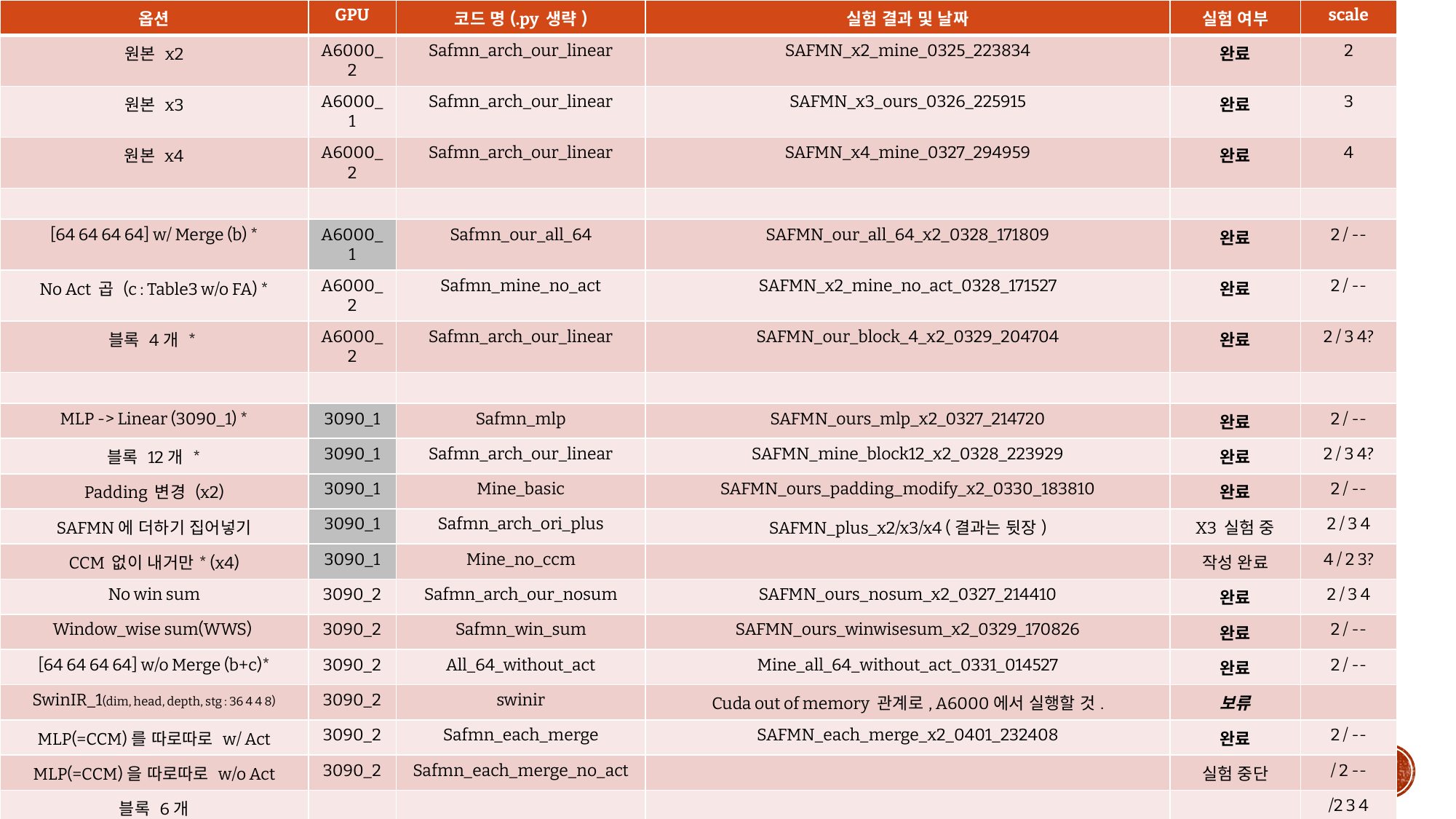

| 옵션 | GPU | 코드 명(.py 생략) | 실험 결과 및 날짜 | 실험 여부 | scale |
| --- | --- | --- | --- | --- | --- |
| 원본 x2 | A6000\_2 | Safmn\_arch\_our\_linear | SAFMN\_x2\_mine\_0325\_223834 | 완료 | 2 |
| 원본 x3 | A6000\_1 | Safmn\_arch\_our\_linear | SAFMN\_x3\_ours\_0326\_225915 | 완료 | 3 |
| 원본 x4 | A6000\_2 | Safmn\_arch\_our\_linear | SAFMN\_x4\_mine\_0327\_294959 | 완료 | 4 |
|  |  |  |  |  |  |
| [64 64 64 64] w/ Merge (b) \* | A6000\_1 | Safmn\_our\_all\_64 | SAFMN\_our\_all\_64\_x2\_0328\_171809 | 완료 | 2 / -- |
| No Act 곱 (c : Table3 w/o FA) \* | A6000\_2 | Safmn\_mine\_no\_act | SAFMN\_x2\_mine\_no\_act\_0328\_171527 | 완료 | 2 / -- |
| 블록 4개 \* | A6000\_2 | Safmn\_arch\_our\_linear | SAFMN\_our\_block\_4\_x2\_0329\_204704 | 완료 | 2 / 3 4? |
|  |  |  |  |  |  |
| MLP -> Linear (3090\_1) \* | 3090\_1 | Safmn\_mlp | SAFMN\_ours\_mlp\_x2\_0327\_214720 | 완료 | 2 / -- |
| 블록 12개 \* | 3090\_1 | Safmn\_arch\_our\_linear | SAFMN\_mine\_block12\_x2\_0328\_223929 | 완료 | 2 / 3 4? |
| Padding 변경 (x2) | 3090\_1 | Mine\_basic | SAFMN\_ours\_padding\_modify\_x2\_0330\_183810 | 완료 | 2 / -- |
| SAFMN에 더하기 집어넣기 | 3090\_1 | Safmn\_arch\_ori\_plus | SAFMN\_plus\_x2/x3/x4 (결과는 뒷장) | X3 실험 중 | 2 / 3 4 |
| CCM 없이 내거만\* (x4) | 3090\_1 | Mine\_no\_ccm |  | 작성 완료 | 4 / 2 3? |
| No win sum | 3090\_2 | Safmn\_arch\_our\_nosum | SAFMN\_ours\_nosum\_x2\_0327\_214410 | 완료 | 2 / 3 4 |
| Window\_wise sum(WWS) | 3090\_2 | Safmn\_win\_sum | SAFMN\_ours\_winwisesum\_x2\_0329\_170826 | 완료 | 2 / -- |
| [64 64 64 64] w/o Merge (b+c)\* | 3090\_2 | All\_64\_without\_act | Mine\_all\_64\_without\_act\_0331\_014527 | 완료 | 2 / -- |
| SwinIR\_1(dim, head, depth, stg : 36 4 4 8) | 3090\_2 | swinir | Cuda out of memory 관계로, A6000에서 실행할 것. | 보류 |  |
| MLP(=CCM)를 따로따로 w/ Act | 3090\_2 | Safmn\_each\_merge | SAFMN\_each\_merge\_x2\_0401\_232408 | 완료 | 2 / -- |
| MLP(=CCM)을 따로따로 w/o Act | 3090\_2 | Safmn\_each\_merge\_no\_act |  | 실험 중단 | / 2 -- |
| 블록 6개 |  |  |  |  | /2 3 4 |
| Inverted Residual Block 적용 |  |  |  |  | / 2 3 4?? |
| RPE | 3090\_2 | Safmn\_RPE | 작성완료 | 실험 중 | 2 / 3 4? |
|  |  |  |  |  |  |
| SwinIR\_2(Eff의 depth 제거, head는 없이) |  |  |  |  |  |
| SwinIR\_2\_original |  |  |  |  |  |